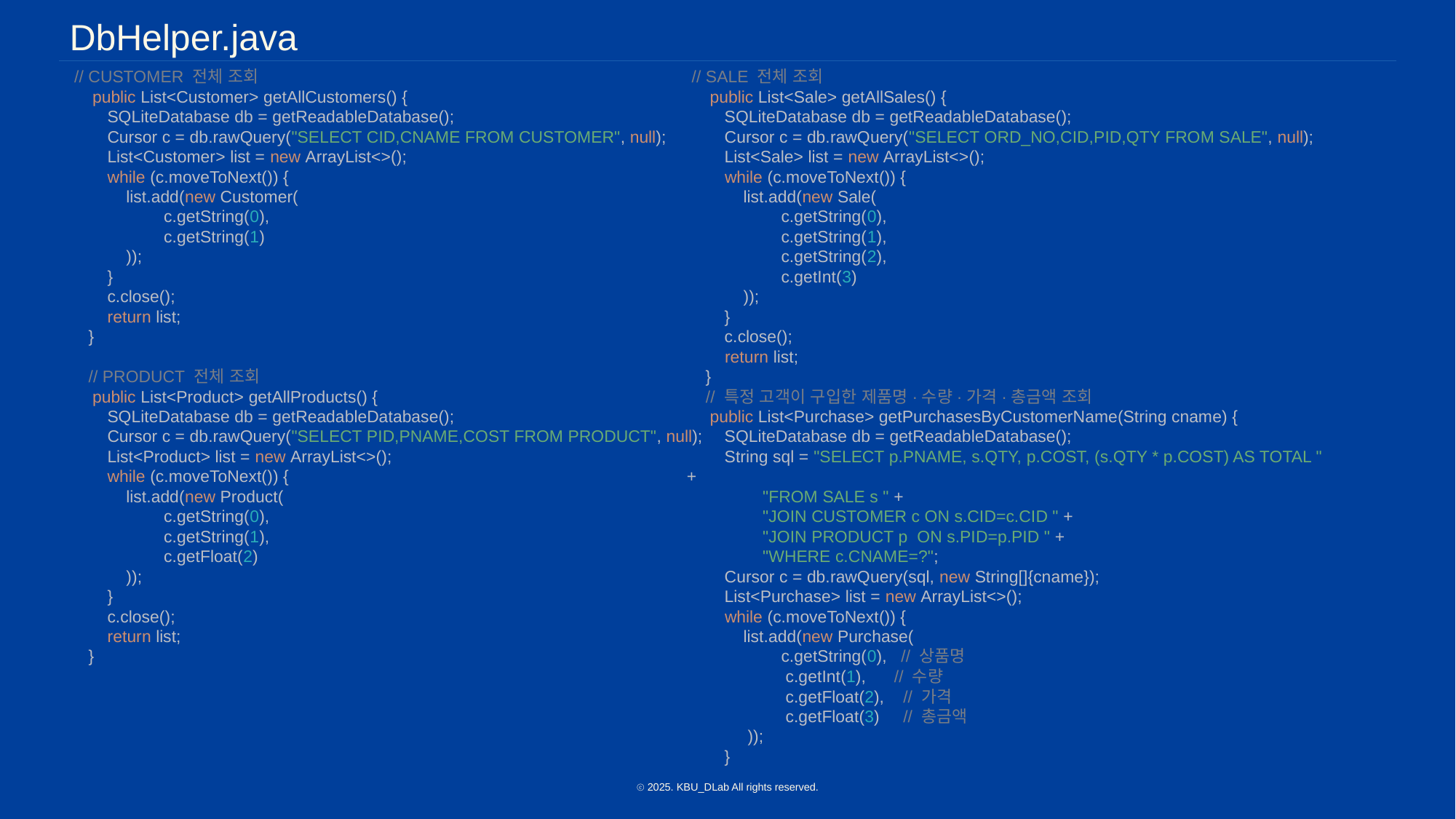

DbHelper.java
 // CUSTOMER 전체 조회
    public List<Customer> getAllCustomers() {
        SQLiteDatabase db = getReadableDatabase();
        Cursor c = db.rawQuery("SELECT CID,CNAME FROM CUSTOMER", null);
        List<Customer> list = new ArrayList<>();
        while (c.moveToNext()) {
            list.add(new Customer(
                    c.getString(0),
                    c.getString(1)
            ));
        }
        c.close();
        return list;
    }
    // PRODUCT 전체 조회
    public List<Product> getAllProducts() {
        SQLiteDatabase db = getReadableDatabase();
        Cursor c = db.rawQuery("SELECT PID,PNAME,COST FROM PRODUCT", null);
        List<Product> list = new ArrayList<>();
        while (c.moveToNext()) {
            list.add(new Product(
                    c.getString(0),
                    c.getString(1),
                    c.getFloat(2)
            ));
        }
        c.close();
        return list;
    }
 // SALE 전체 조회
    public List<Sale> getAllSales() {
        SQLiteDatabase db = getReadableDatabase();
        Cursor c = db.rawQuery("SELECT ORD_NO,CID,PID,QTY FROM SALE", null);
        List<Sale> list = new ArrayList<>();
        while (c.moveToNext()) {
            list.add(new Sale(
                    c.getString(0),
                    c.getString(1),
                    c.getString(2),
                    c.getInt(3)
            ));
        }
        c.close();
        return list;
    }
    // 특정 고객이 구입한 제품명·수량·가격·총금액 조회
    public List<Purchase> getPurchasesByCustomerName(String cname) {
        SQLiteDatabase db = getReadableDatabase();
        String sql = "SELECT p.PNAME, s.QTY, p.COST, (s.QTY * p.COST) AS TOTAL " +
                "FROM SALE s " +
                "JOIN CUSTOMER c ON s.CID=c.CID " +
                "JOIN PRODUCT p  ON s.PID=p.PID " +
                "WHERE c.CNAME=?";
        Cursor c = db.rawQuery(sql, new String[]{cname});
        List<Purchase> list = new ArrayList<>();
        while (c.moveToNext()) {
            list.add(new Purchase(
                    c.getString(0),   // 상품명
                    c.getInt(1),      // 수량
                    c.getFloat(2),    // 가격
                    c.getFloat(3)     // 총금액
            ));
        }